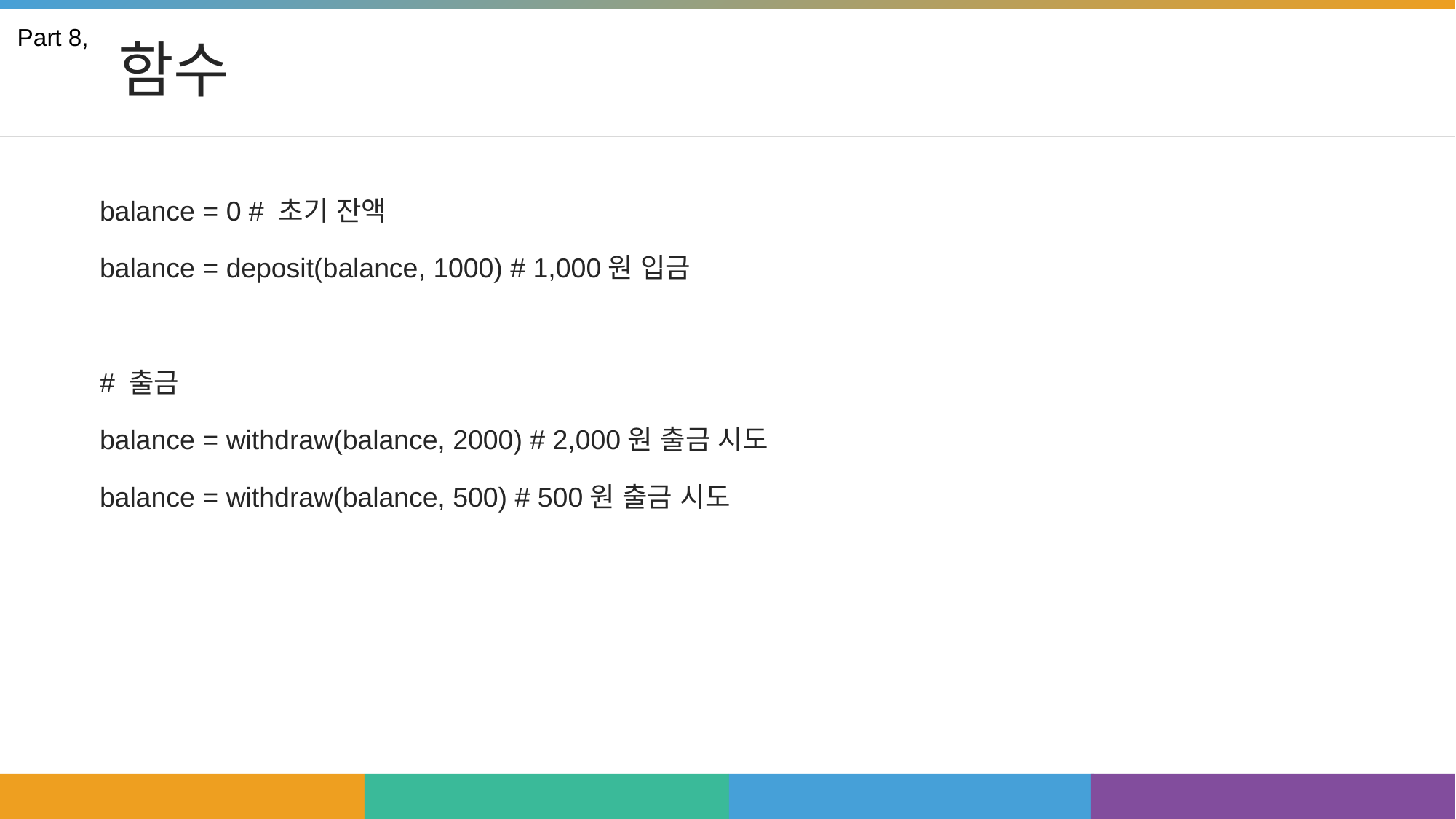

# 함수
Part 8,
balance = 0 # 초기 잔액
balance = deposit(balance, 1000) # 1,000원 입금

# 출금
balance = withdraw(balance, 2000) # 2,000원 출금 시도
balance = withdraw(balance, 500) # 500원 출금 시도